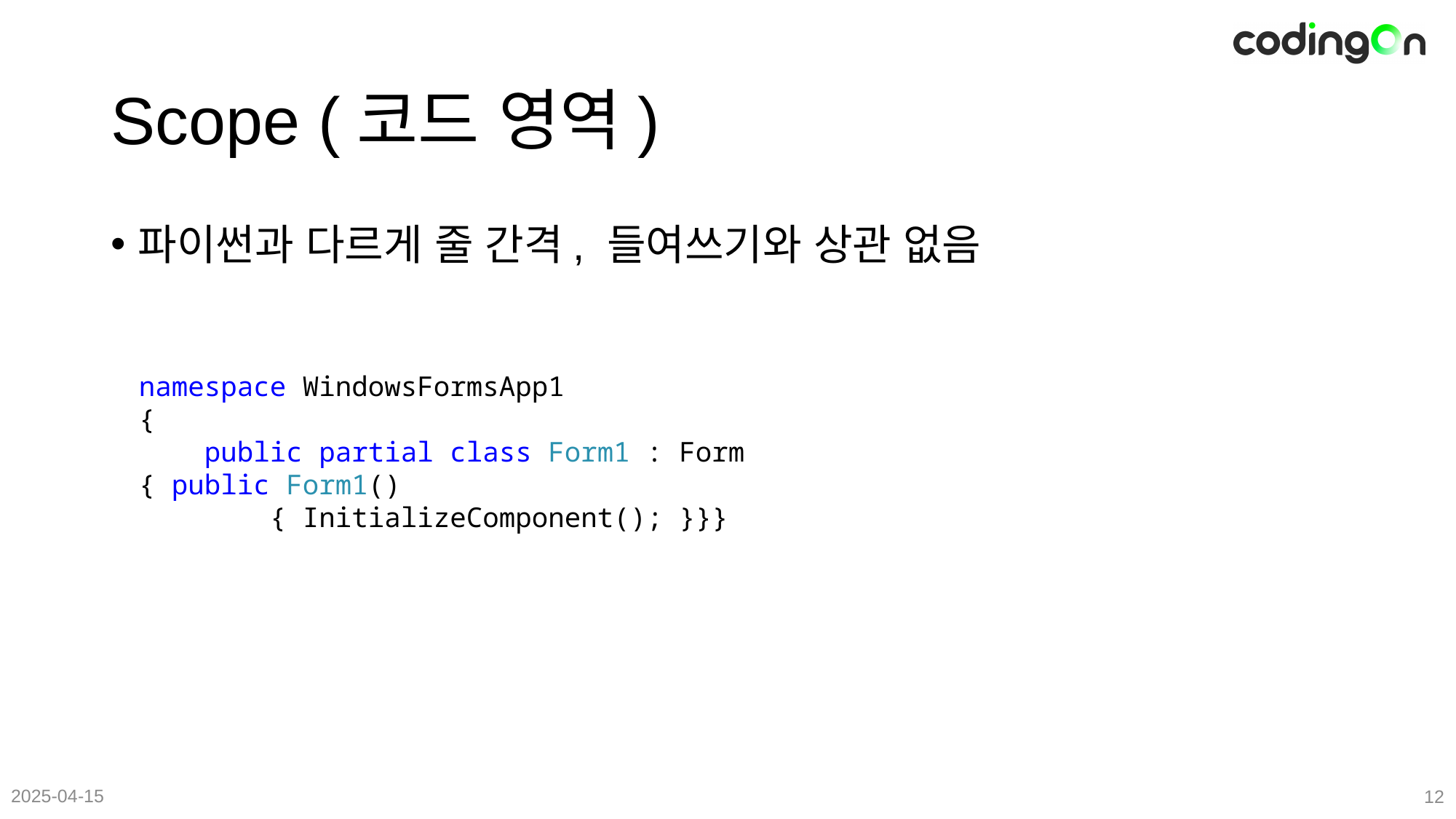

# Scope (코드 영역)
파이썬과 다르게 줄 간격, 들여쓰기와 상관 없음
namespace WindowsFormsApp1
{
    public partial class Form1 : Form { public Form1()
        { InitializeComponent(); }}}
2025-04-15
12